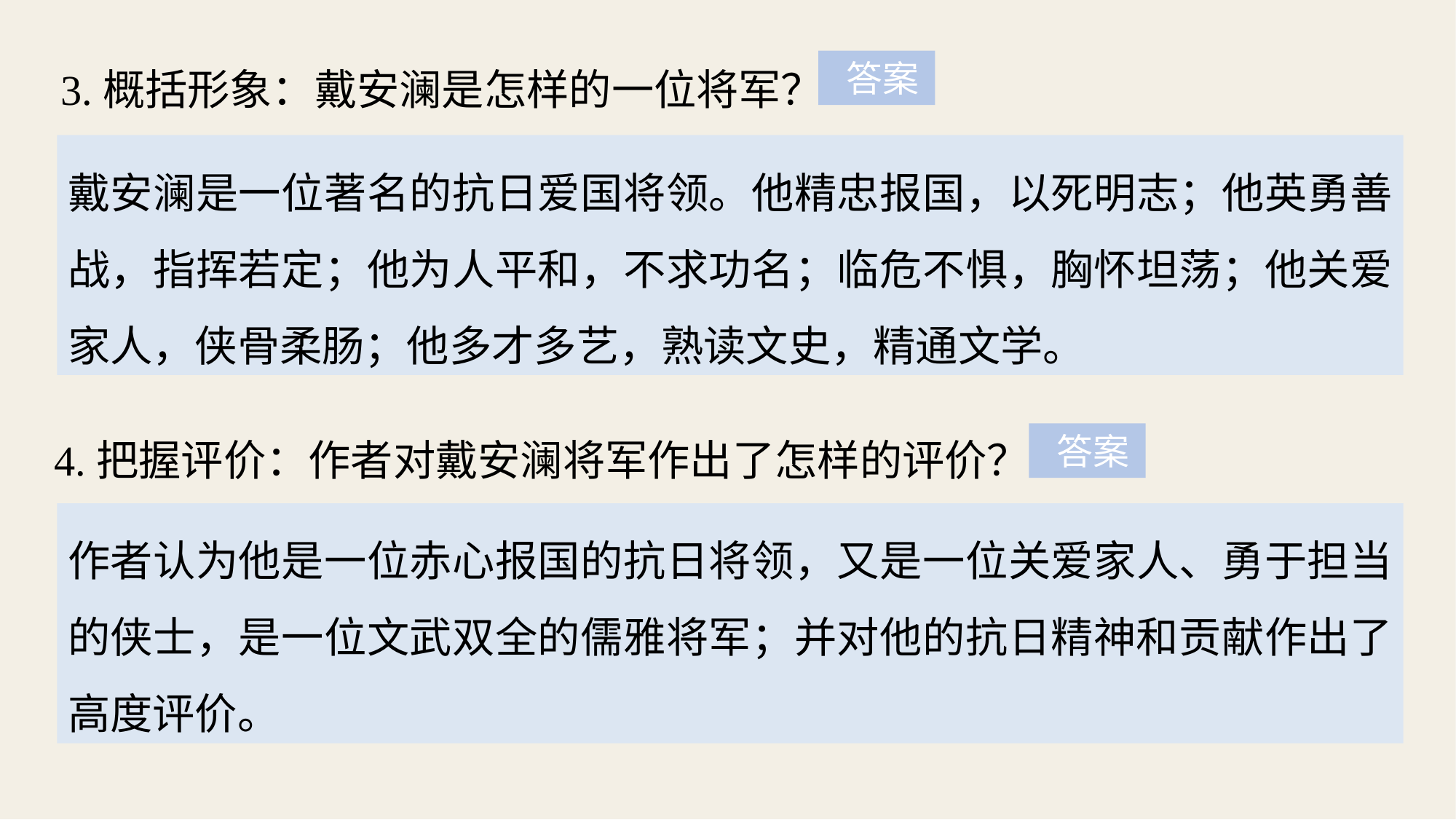

3.概括形象：戴安澜是怎样的一位将军？
 答案
戴安澜是一位著名的抗日爱国将领。他精忠报国，以死明志；他英勇善战，指挥若定；他为人平和，不求功名；临危不惧，胸怀坦荡；他关爱家人，侠骨柔肠；他多才多艺，熟读文史，精通文学。
4.把握评价：作者对戴安澜将军作出了怎样的评价？
 答案
作者认为他是一位赤心报国的抗日将领，又是一位关爱家人、勇于担当的侠士，是一位文武双全的儒雅将军；并对他的抗日精神和贡献作出了高度评价。